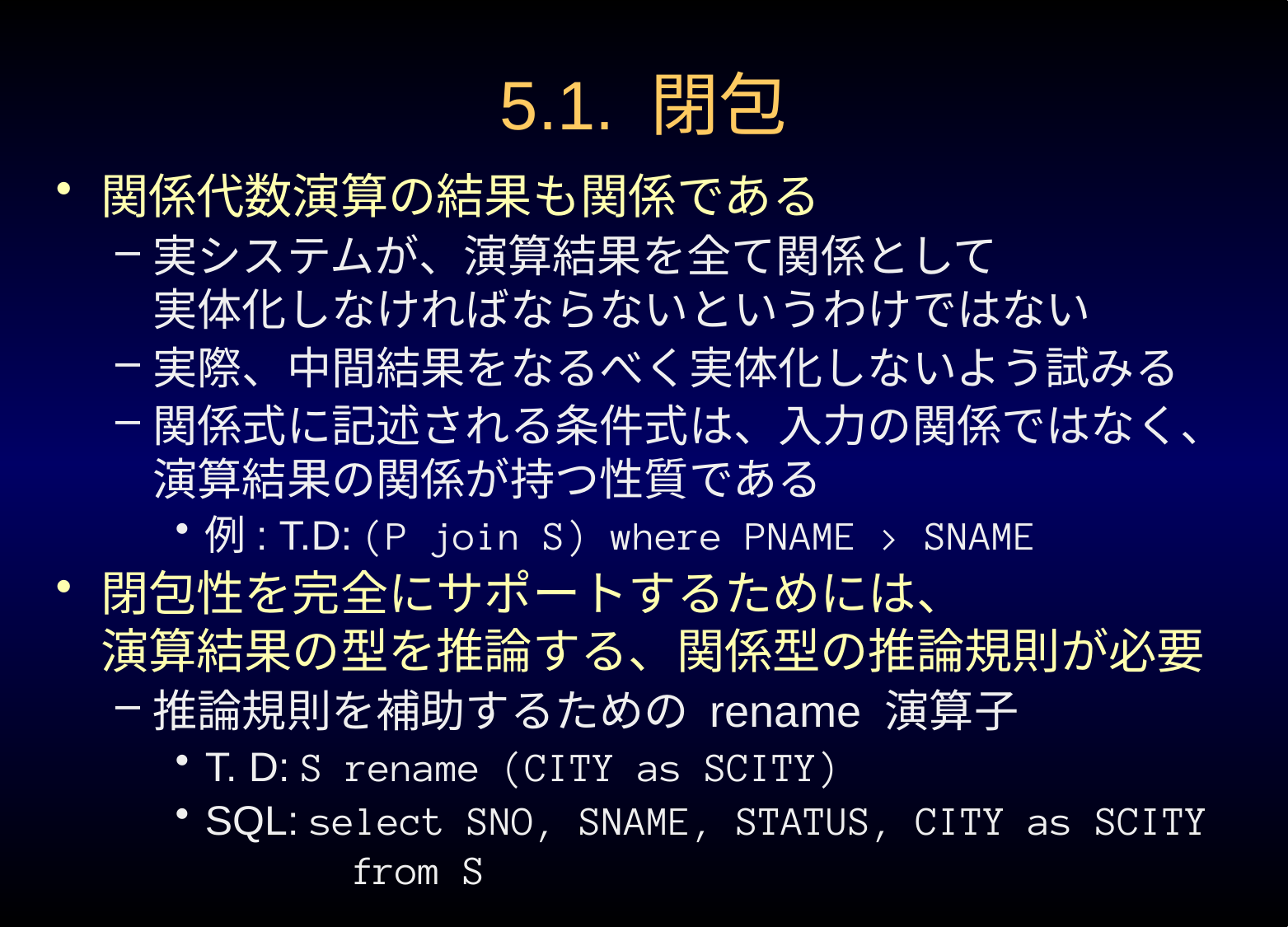

# 5.1. 閉包
関係代数演算の結果も関係である
実システムが、演算結果を全て関係として
実体化しなければならないというわけではない
実際、中間結果をなるべく実体化しないよう試みる
関係式に記述される条件式は、入力の関係ではなく、演算結果の関係が持つ性質である
例: T.D: (P join S) where PNAME > SNAME
閉包性を完全にサポートするためには、
演算結果の型を推論する、関係型の推論規則が必要
推論規則を補助するための rename 演算子
T. D: S rename (CITY as SCITY)
SQL: select SNO, SNAME, STATUS, CITY as SCITY
	 from S